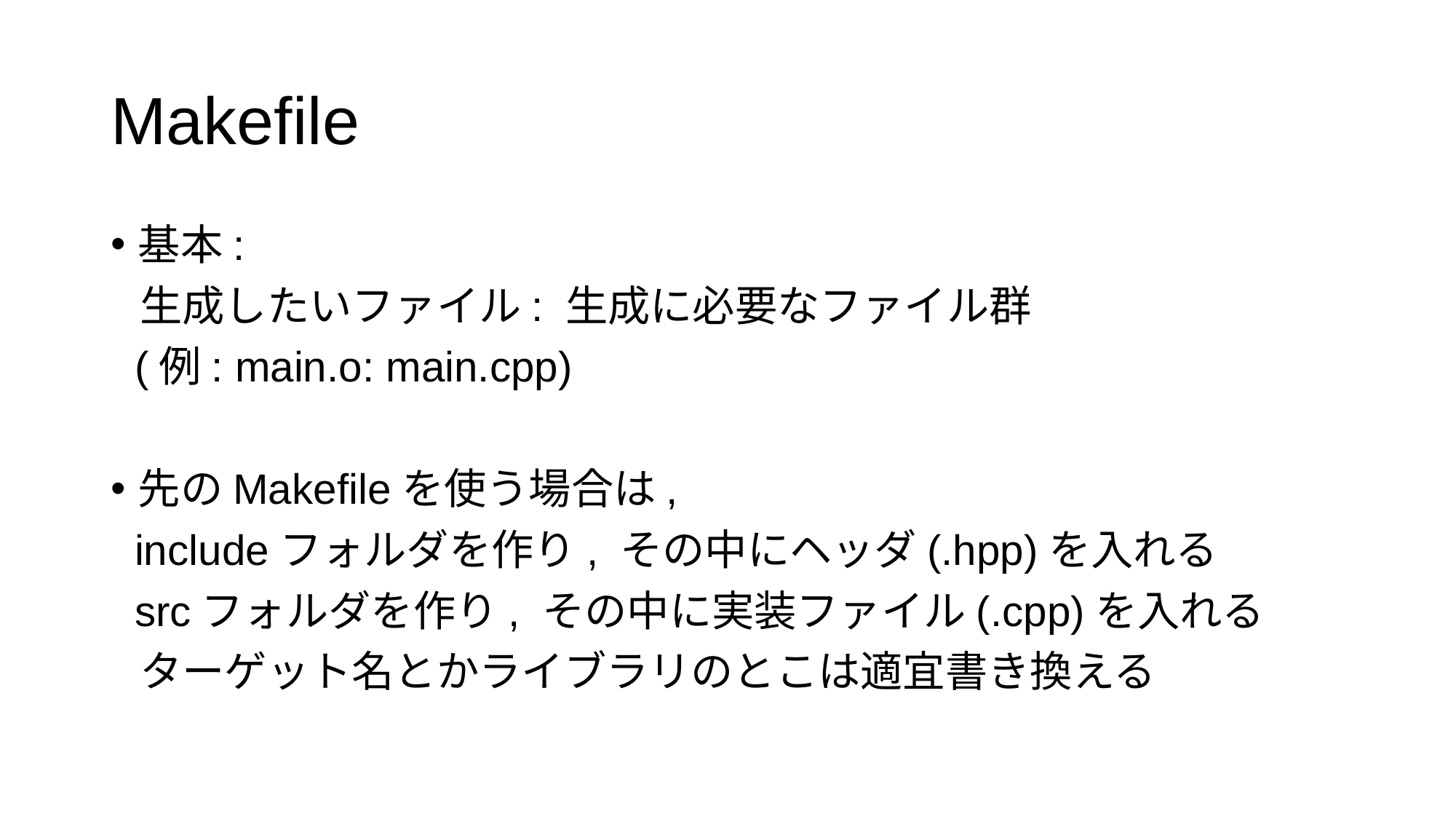

# Makefile
基本:
  生成したいファイル: 生成に必要なファイル群
  (例: main.o: main.cpp)

先のMakefileを使う場合は,
  includeフォルダを作り, その中にヘッダ(.hpp)を入れる
  srcフォルダを作り, その中に実装ファイル(.cpp)を入れる
  ターゲット名とかライブラリのとこは適宜書き換える